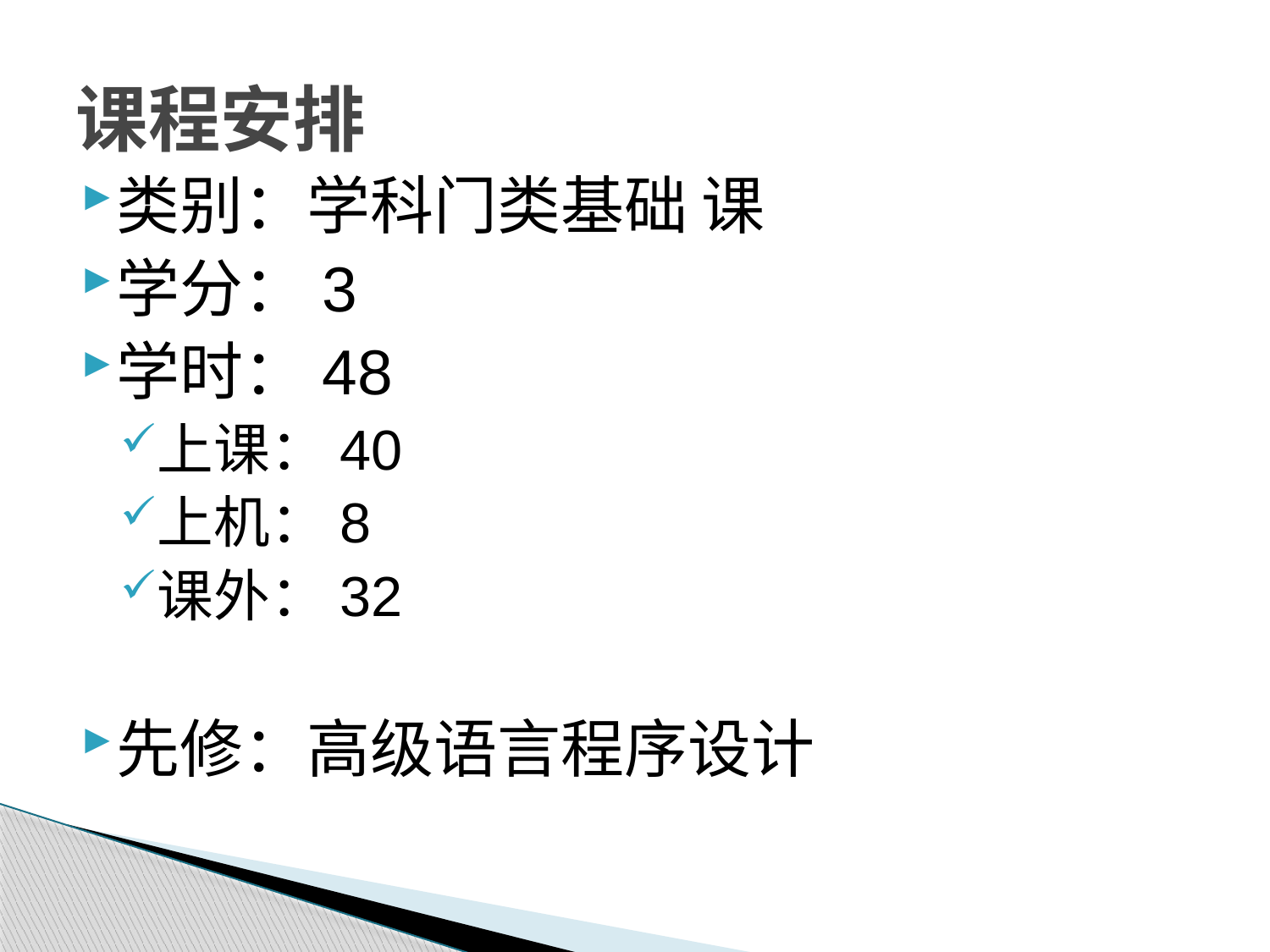

# 课程安排
类别：学科门类基础 课
学分：3
学时：48
上课：40
上机：8
课外：32

先修：高级语言程序设计